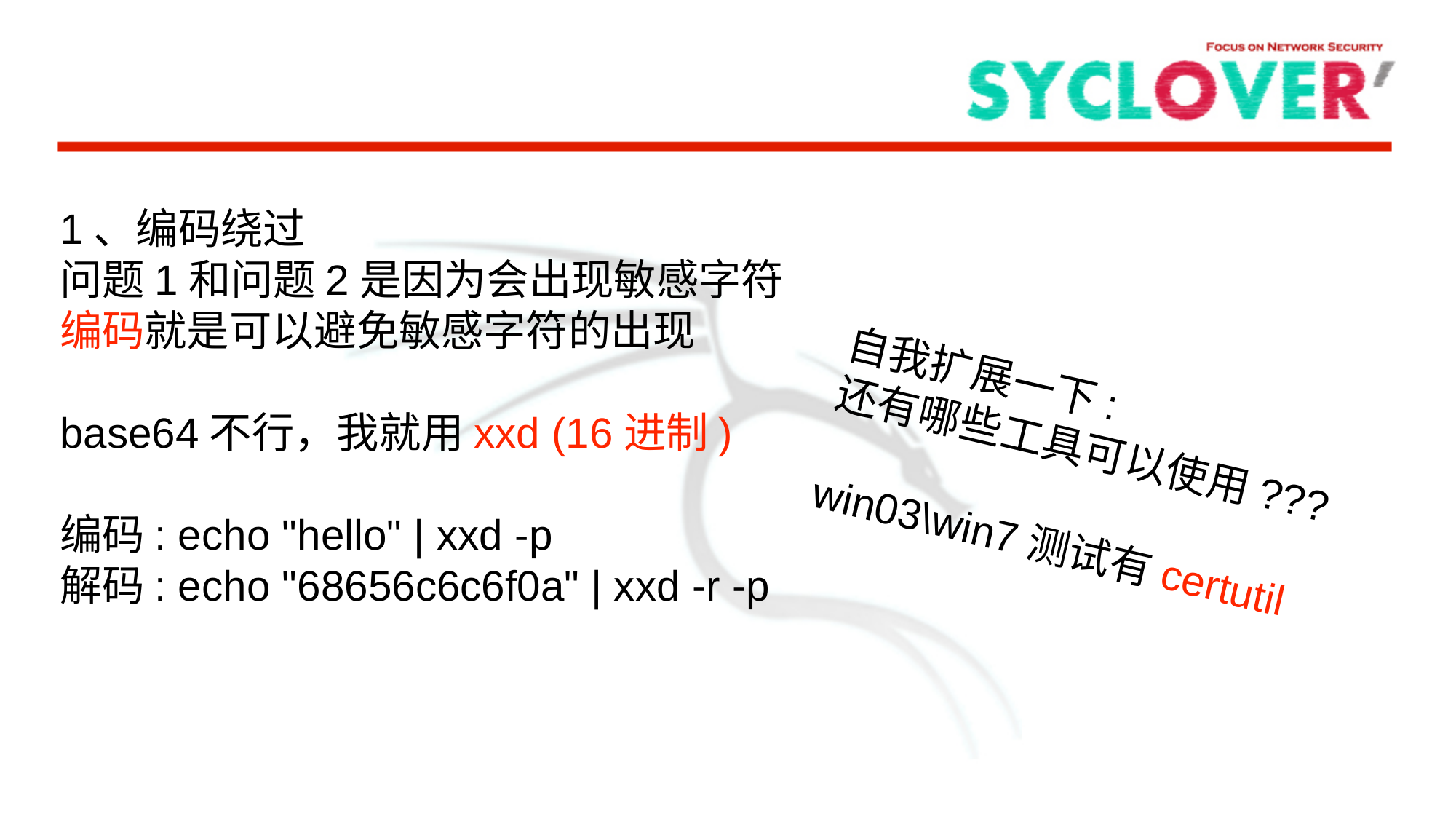

1、编码绕过
问题1和问题2是因为会出现敏感字符
编码就是可以避免敏感字符的出现

base64不行，我就用xxd (16进制)

编码: echo "hello" | xxd -p
解码: echo "68656c6c6f0a" | xxd -r -p
自我扩展一下:
还有哪些工具可以使用???

win03\win7测试有certutil